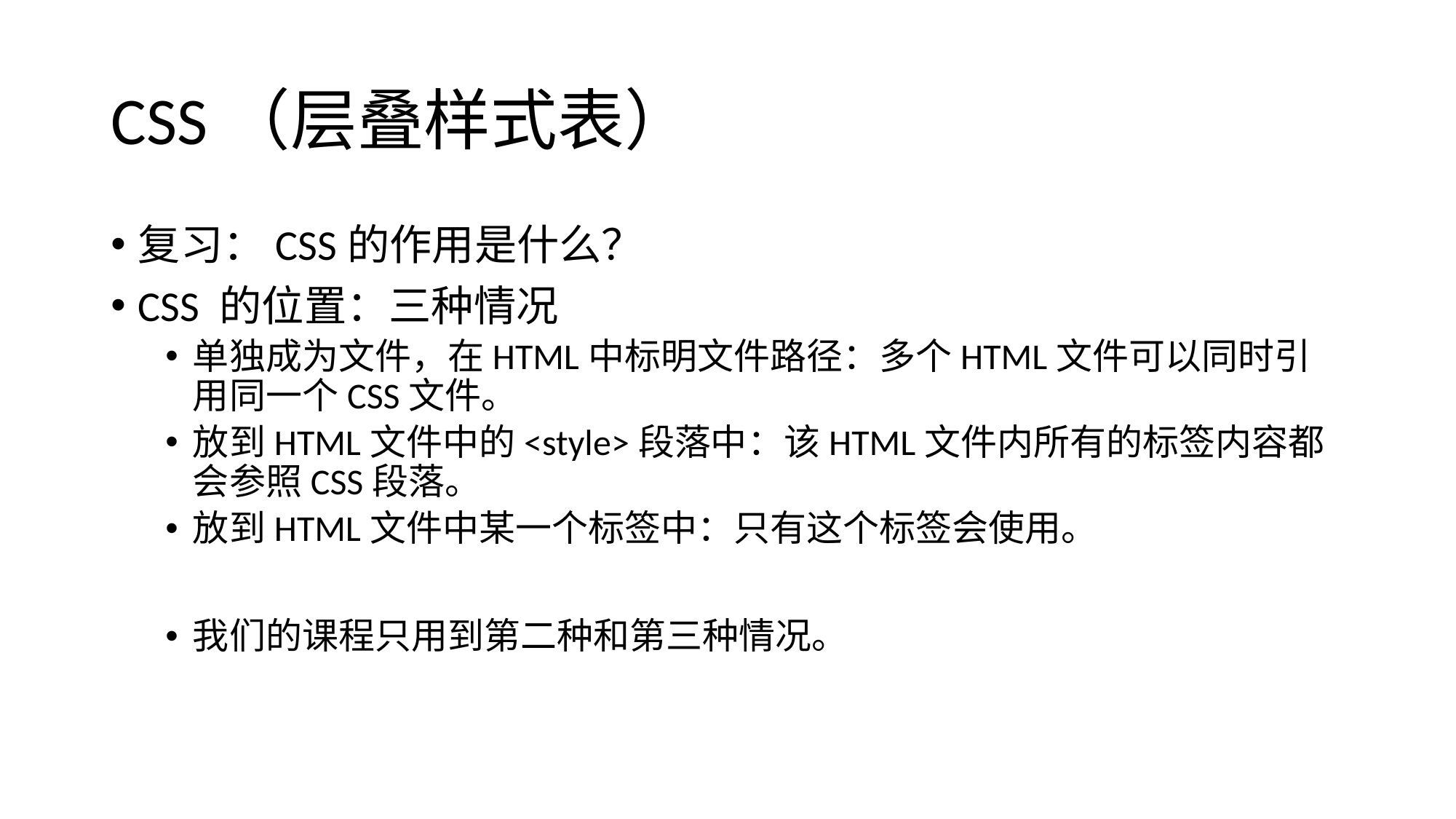

# CSS（层叠样式表）
复习：CSS的作用是什么？
CSS 的位置：三种情况
单独成为文件，在HTML中标明文件路径：多个HTML文件可以同时引用同一个CSS文件。
放到HTML文件中的<style>段落中：该HTML文件内所有的标签内容都会参照CSS段落。
放到HTML文件中某一个标签中：只有这个标签会使用。

我们的课程只用到第二种和第三种情况。